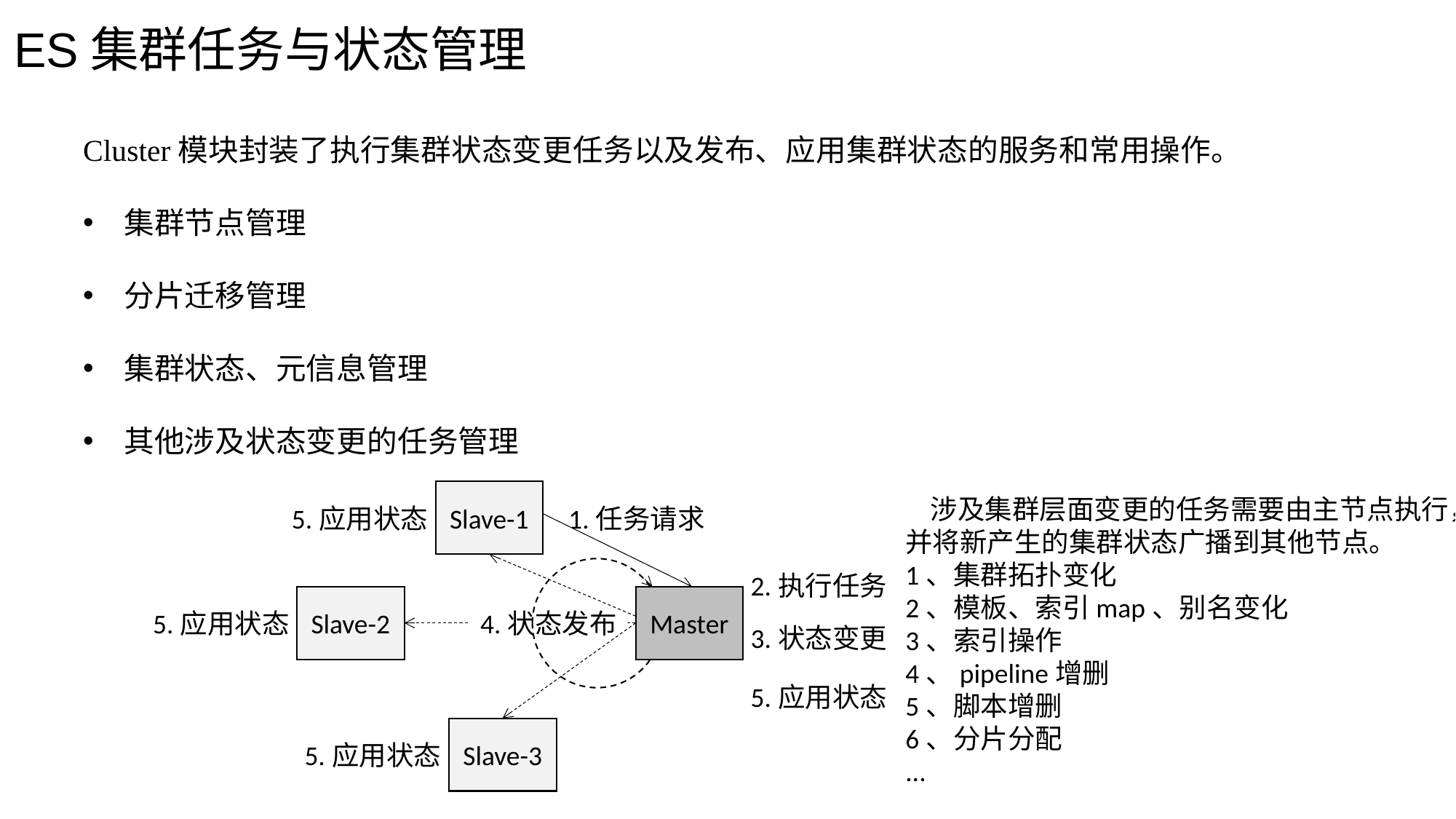

ES集群任务与状态管理
Cluster模块封装了执行集群状态变更任务以及发布、应用集群状态的服务和常用操作。

集群节点管理

分片迁移管理

集群状态、元信息管理

其他涉及状态变更的任务管理
Slave-1
   涉及集群层面变更的任务需要由主节点执行，并将新产生的集群状态广播到其他节点。
1、集群拓扑变化
2、模板、索引map、别名变化
3、索引操作
4、pipeline增删
5、脚本增删
6、分片分配
...
5.应用状态
1.任务请求

2.执行任务
Slave-2
Master
5.应用状态
4.状态发布
3.状态变更
5.应用状态
Slave-3
5.应用状态